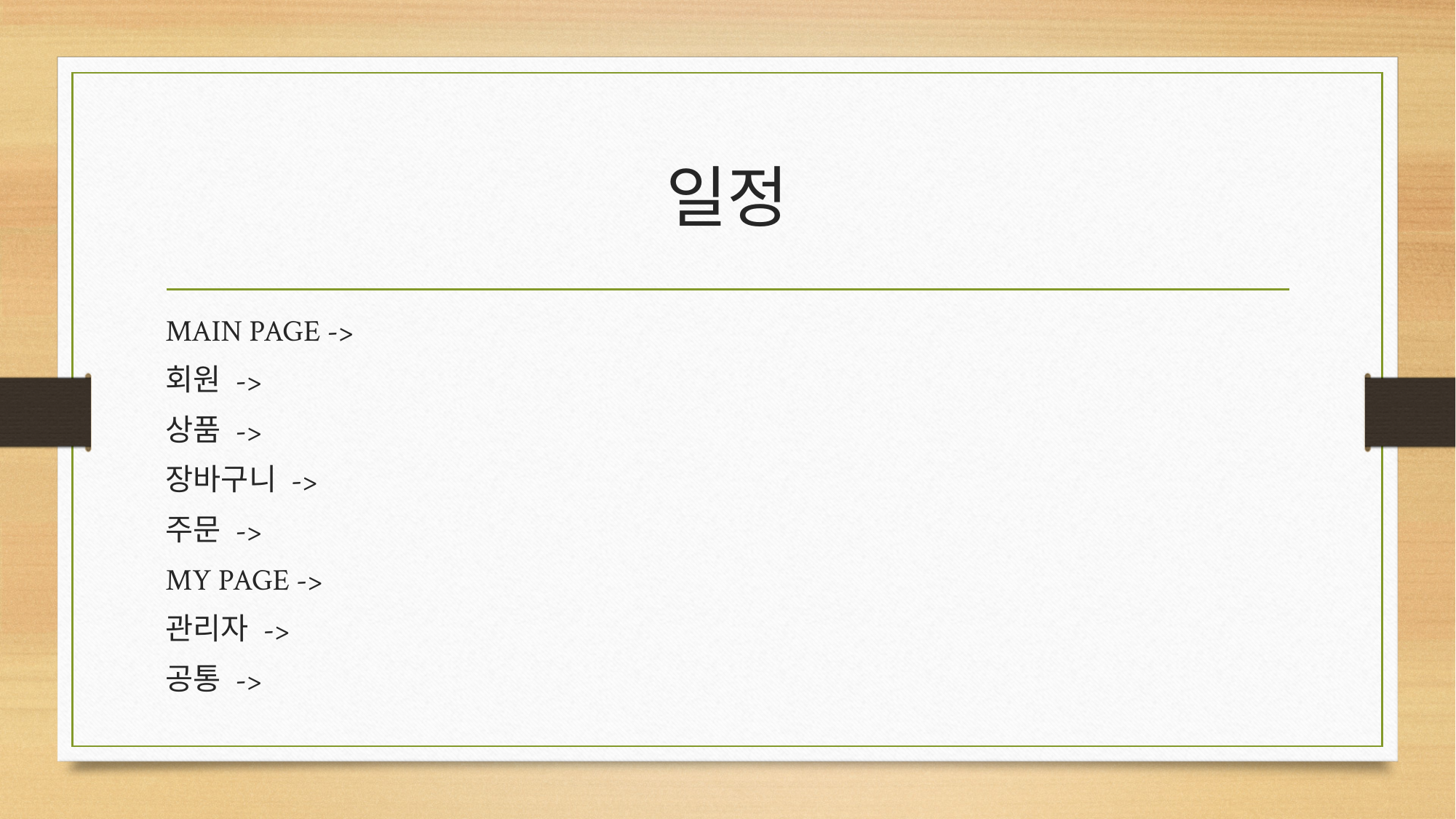

# 일정
MAIN PAGE ->
회원 ->
상품 ->
장바구니 ->
주문 ->
MY PAGE ->
관리자 ->
공통 ->